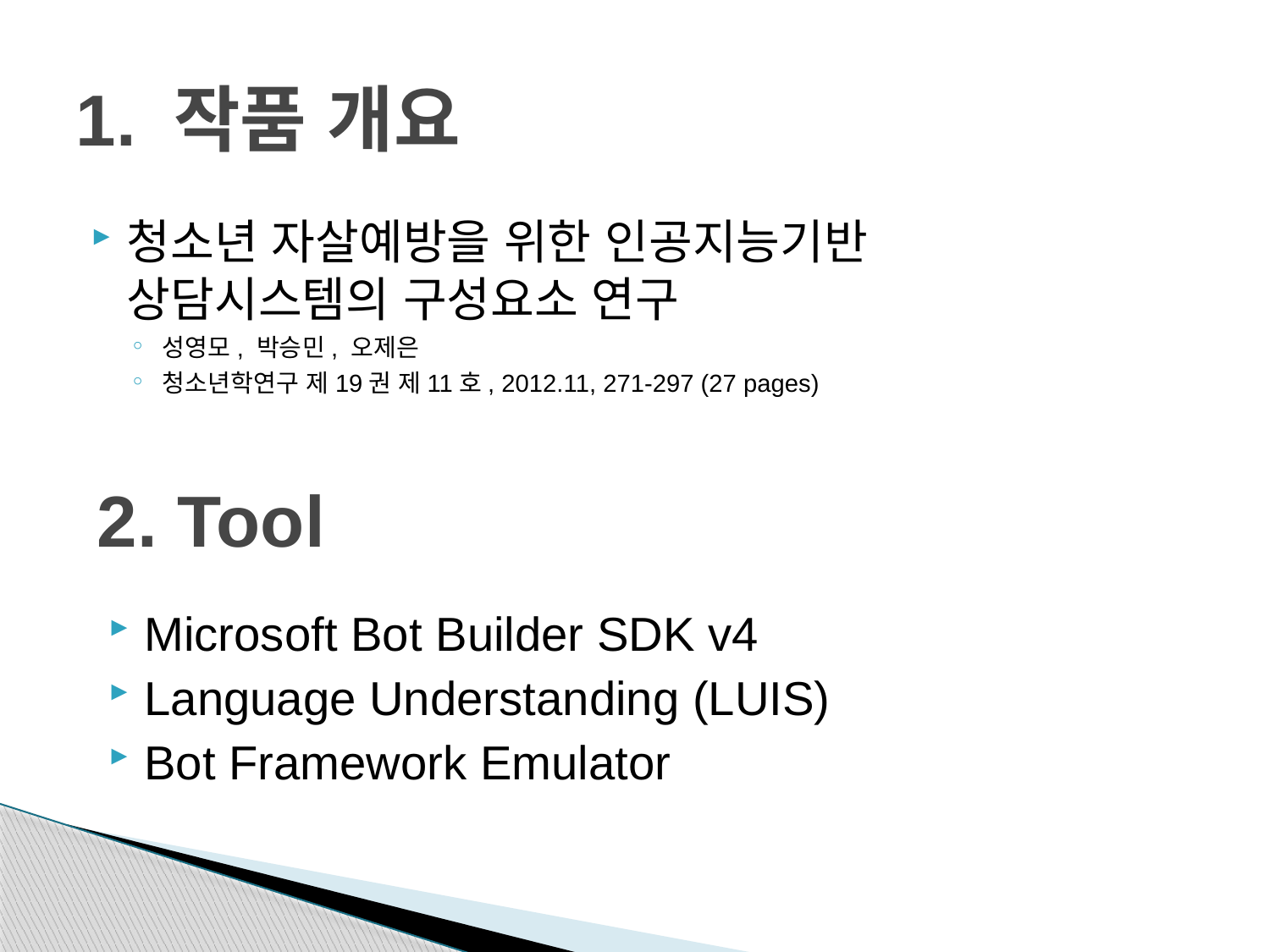

# 1. 작품 개요
청소년 자살예방을 위한 인공지능기반
상담시스템의 구성요소 연구
성영모, 박승민, 오제은
청소년학연구 제19권 제11호, 2012.11, 271-297 (27 pages)

2. Tool
Microsoft Bot Builder SDK v4
Language Understanding (LUIS)
Bot Framework Emulator